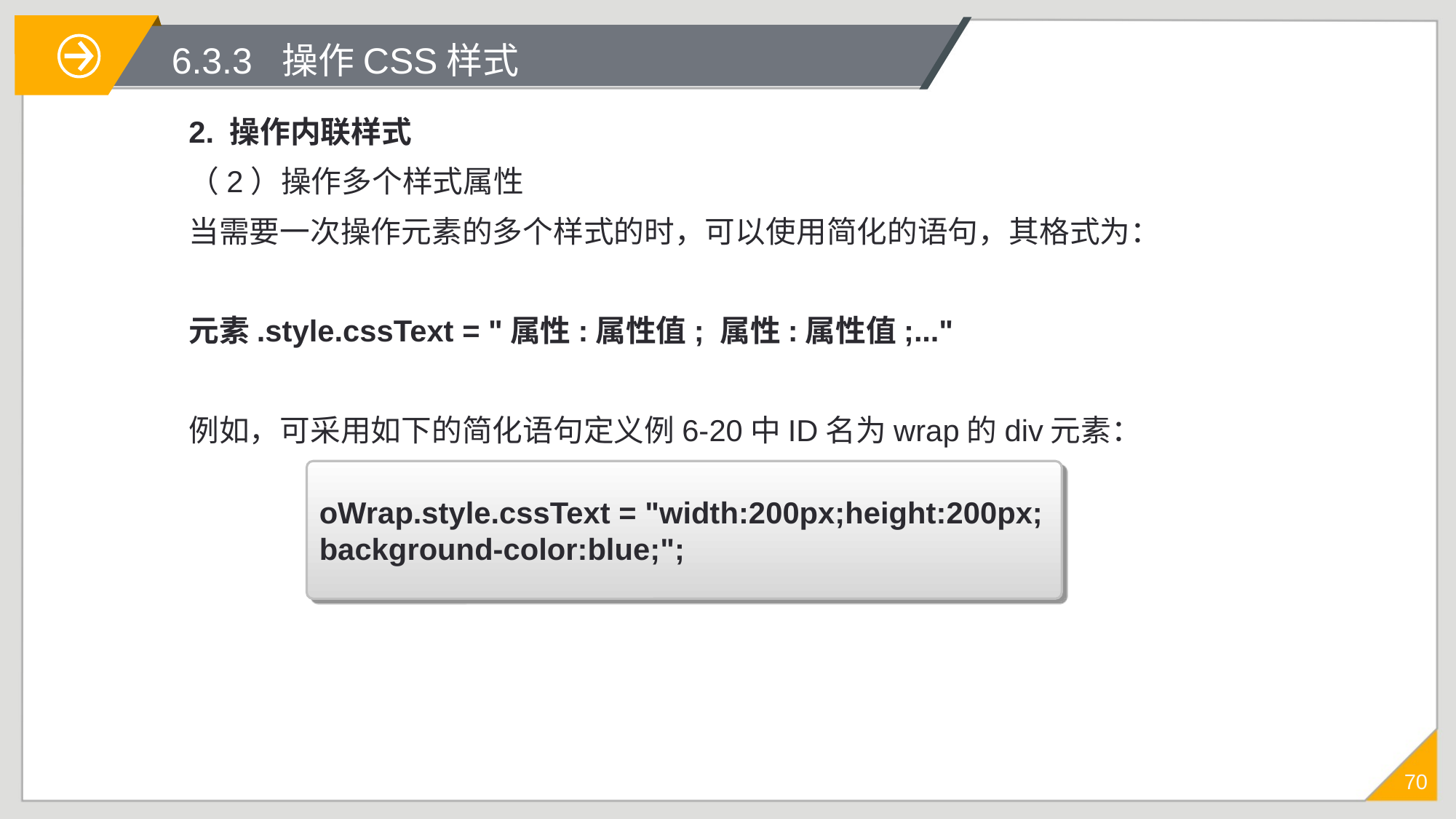

# 6.3.3  操作CSS样式
2. 操作内联样式
（2）操作多个样式属性
当需要一次操作元素的多个样式的时，可以使用简化的语句，其格式为：

元素.style.cssText = "属性:属性值; 属性:属性值;..."

例如，可采用如下的简化语句定义例6-20中ID名为wrap的div元素：

oWrap.style.cssText = "width:200px;height:200px;
background-color:blue;";